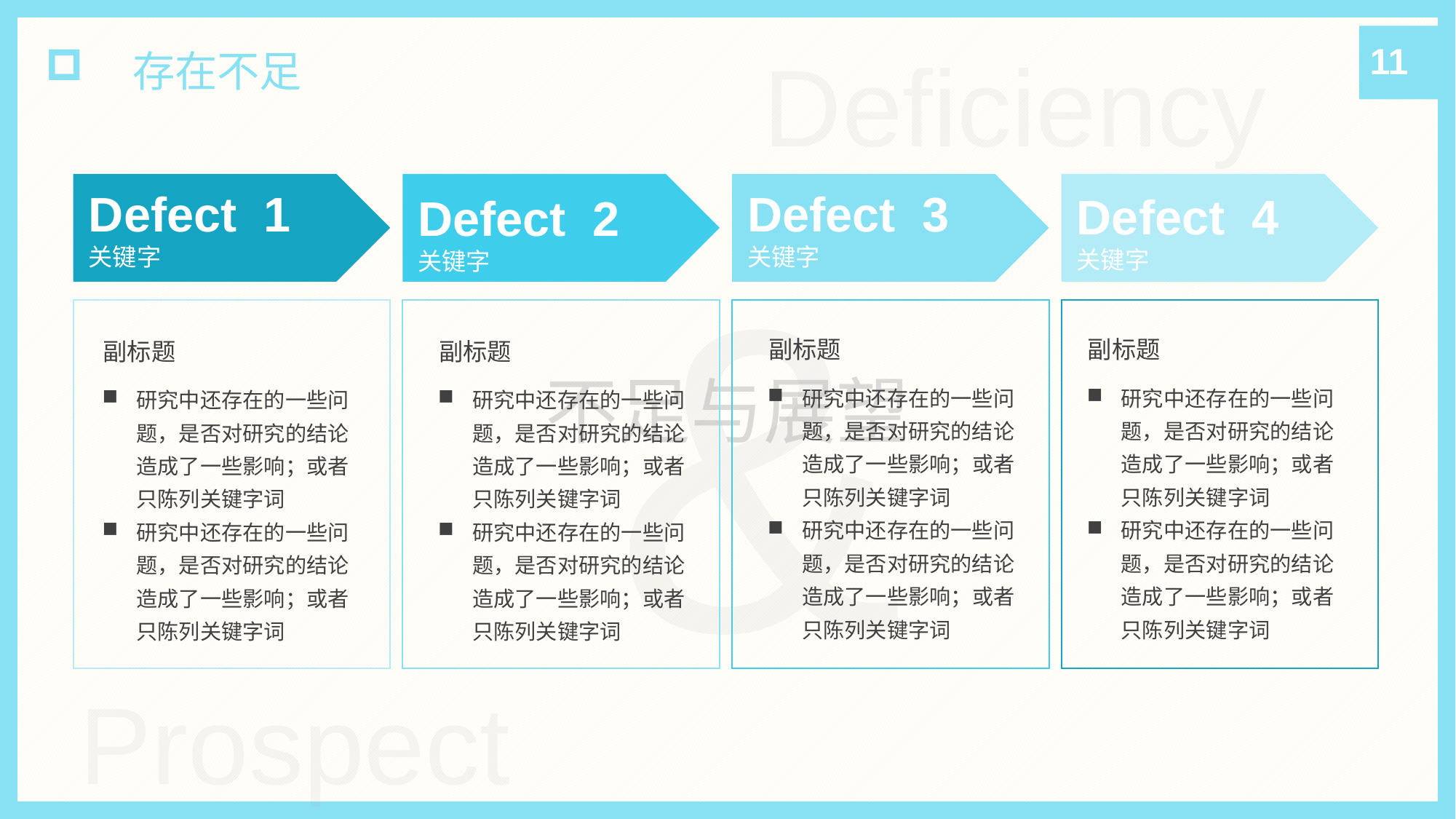

11
    存在不足

Defect  1
关键字
Defect  3
关键字
Defect  4
关键字
Defect  2
关键字

副标题
副标题
副标题
副标题
研究中还存在的一些问题，是否对研究的结论造成了一些影响；或者只陈列关键字词
研究中还存在的一些问题，是否对研究的结论造成了一些影响；或者只陈列关键字词
研究中还存在的一些问题，是否对研究的结论造成了一些影响；或者只陈列关键字词
研究中还存在的一些问题，是否对研究的结论造成了一些影响；或者只陈列关键字词
研究中还存在的一些问题，是否对研究的结论造成了一些影响；或者只陈列关键字词
研究中还存在的一些问题，是否对研究的结论造成了一些影响；或者只陈列关键字词
研究中还存在的一些问题，是否对研究的结论造成了一些影响；或者只陈列关键字词
研究中还存在的一些问题，是否对研究的结论造成了一些影响；或者只陈列关键字词